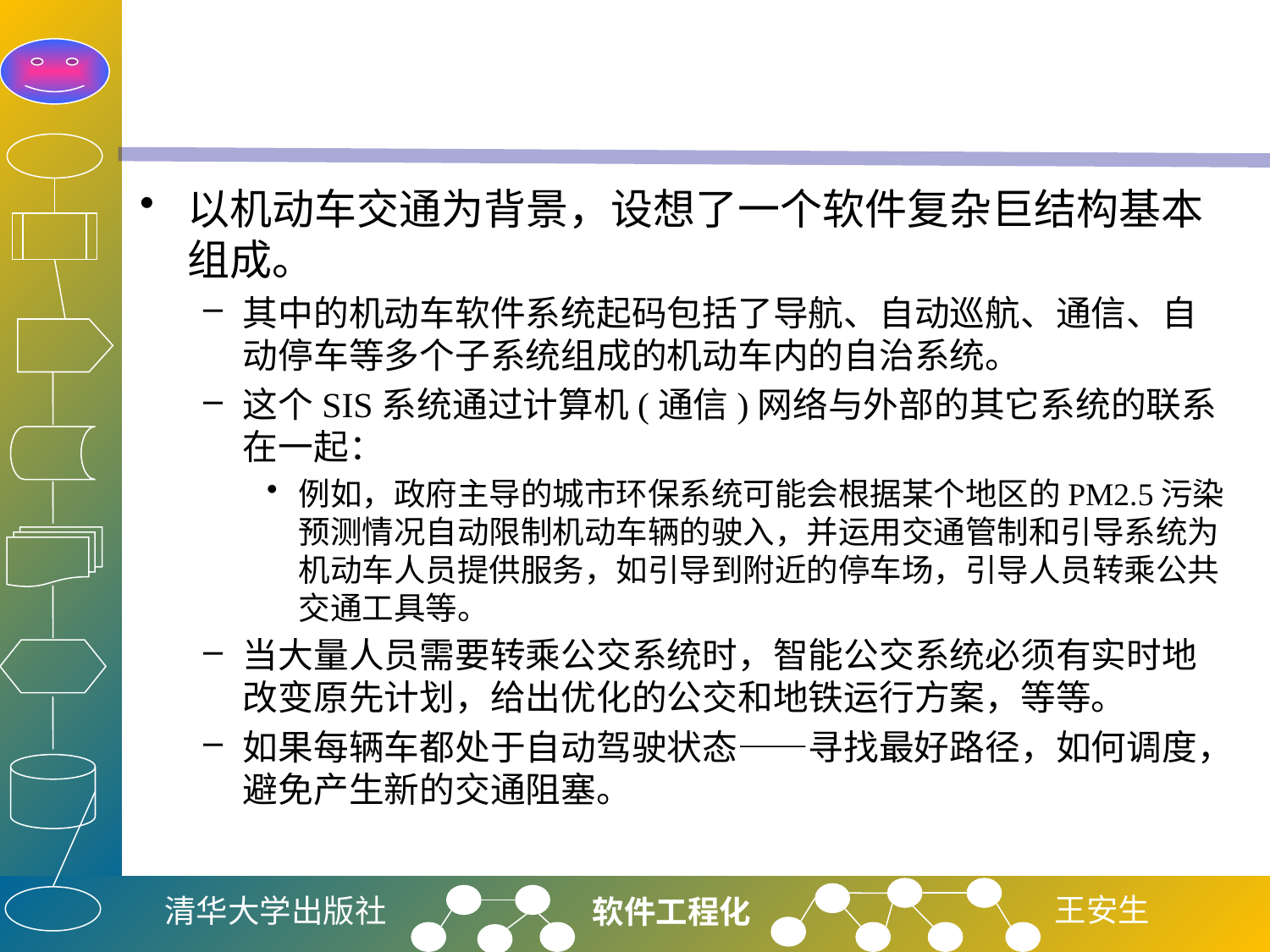

#
以机动车交通为背景，设想了一个软件复杂巨结构基本组成。
其中的机动车软件系统起码包括了导航、自动巡航、通信、自动停车等多个子系统组成的机动车内的自治系统。
这个SIS系统通过计算机(通信)网络与外部的其它系统的联系在一起：
例如，政府主导的城市环保系统可能会根据某个地区的PM2.5污染预测情况自动限制机动车辆的驶入，并运用交通管制和引导系统为机动车人员提供服务，如引导到附近的停车场，引导人员转乘公共交通工具等。
当大量人员需要转乘公交系统时，智能公交系统必须有实时地改变原先计划，给出优化的公交和地铁运行方案，等等。
如果每辆车都处于自动驾驶状态——寻找最好路径，如何调度，避免产生新的交通阻塞。